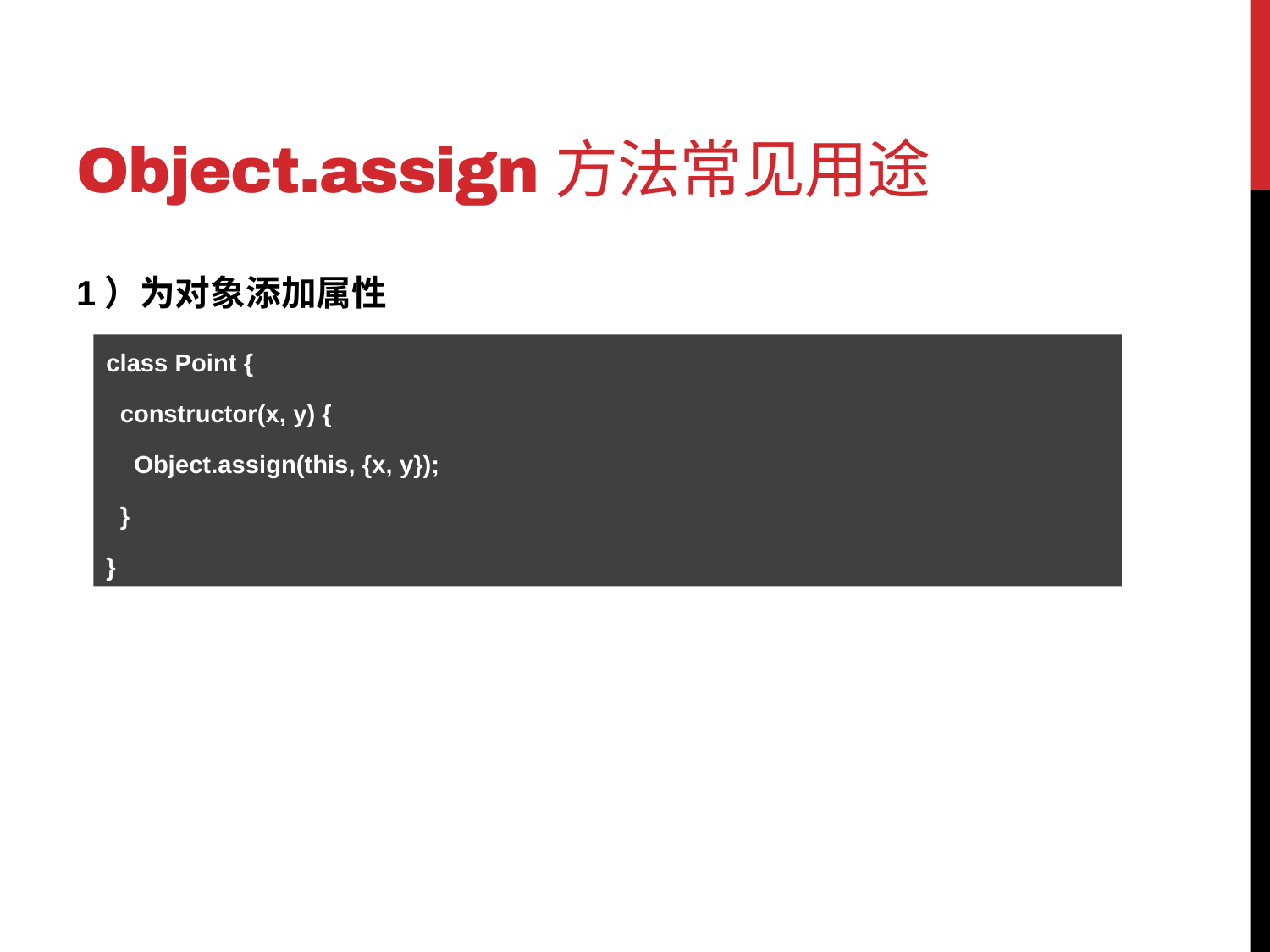

# Object.assign方法常见用途
1）为对象添加属性

class Point {
  constructor(x, y) {
    Object.assign(this, {x, y});
  }
}